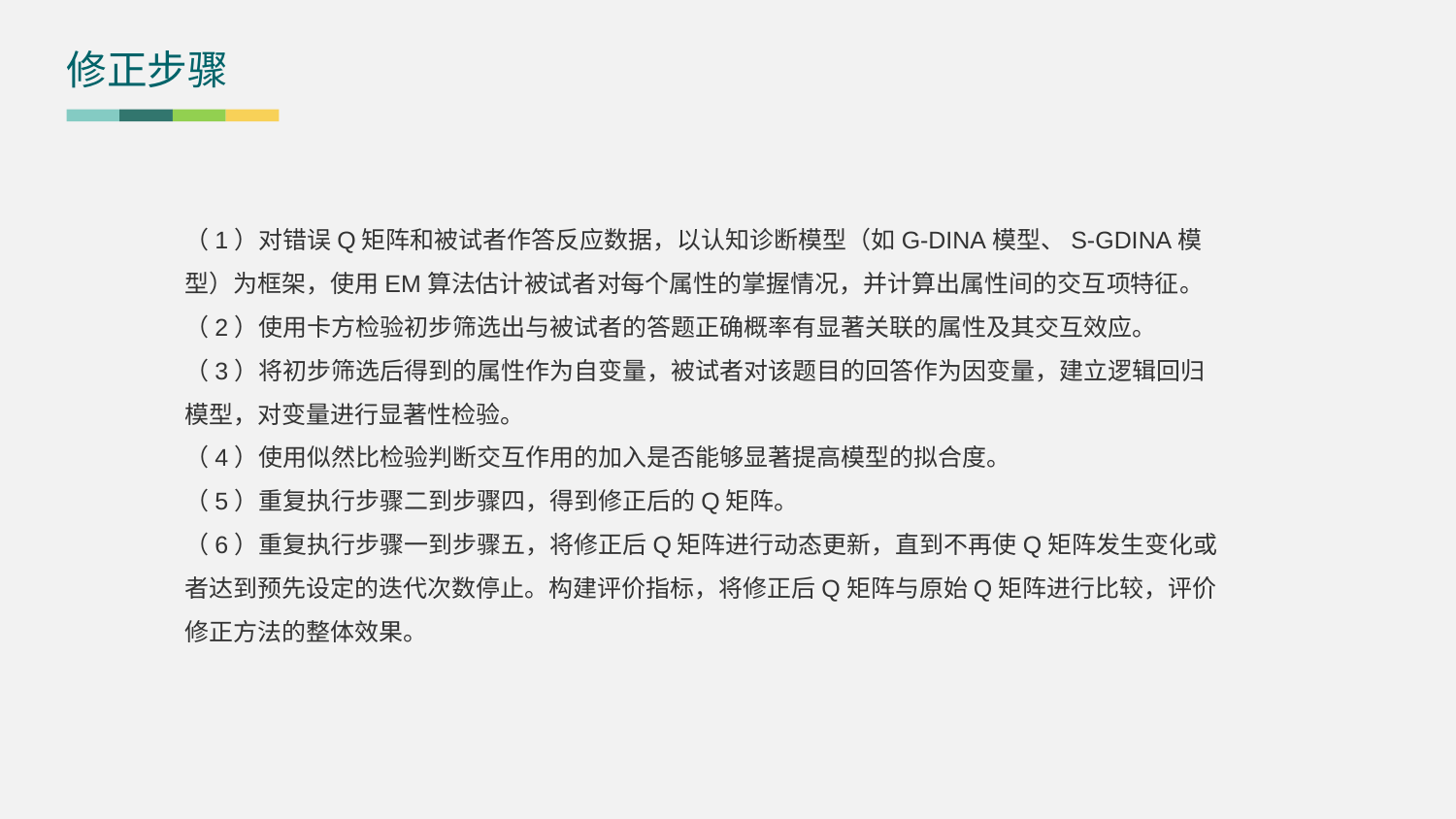

修正步骤

（1）对错误Q矩阵和被试者作答反应数据，以认知诊断模型（如G-DINA模型、S-GDINA模型）为框架，使用EM算法估计被试者对每个属性的掌握情况，并计算出属性间的交互项特征。
（2）使用卡方检验初步筛选出与被试者的答题正确概率有显著关联的属性及其交互效应。
（3）将初步筛选后得到的属性作为自变量，被试者对该题目的回答作为因变量，建立逻辑回归模型，对变量进行显著性检验。
（4）使用似然比检验判断交互作用的加入是否能够显著提高模型的拟合度。
（5）重复执行步骤二到步骤四，得到修正后的Q矩阵。
（6）重复执行步骤一到步骤五，将修正后Q矩阵进行动态更新，直到不再使Q矩阵发生变化或者达到预先设定的迭代次数停止。构建评价指标，将修正后Q矩阵与原始Q矩阵进行比较，评价修正方法的整体效果。